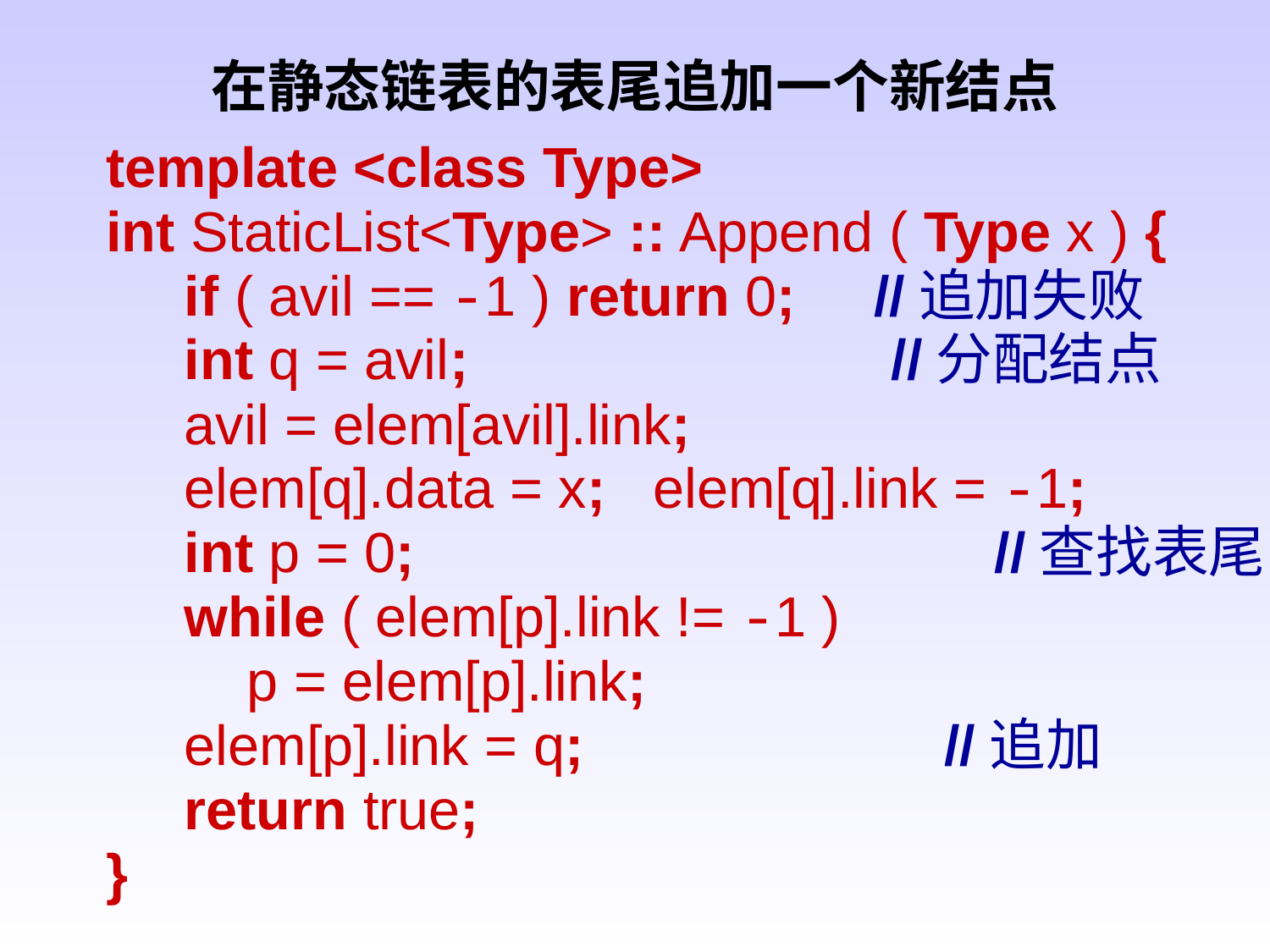

# 在静态链表的表尾追加一个新结点
template <class Type>
int StaticList<Type> :: Append ( Type x ) {
     if ( avil == -1 ) return 0;     //追加失败
     int q = avil;                           //分配结点
     avil = elem[avil].link;
     elem[q].data = x;   elem[q].link = -1;
     int p = 0;                                     //查找表尾
     while ( elem[p].link != -1 )
         p = elem[p].link;
     elem[p].link = q;                       //追加
     return true;
}